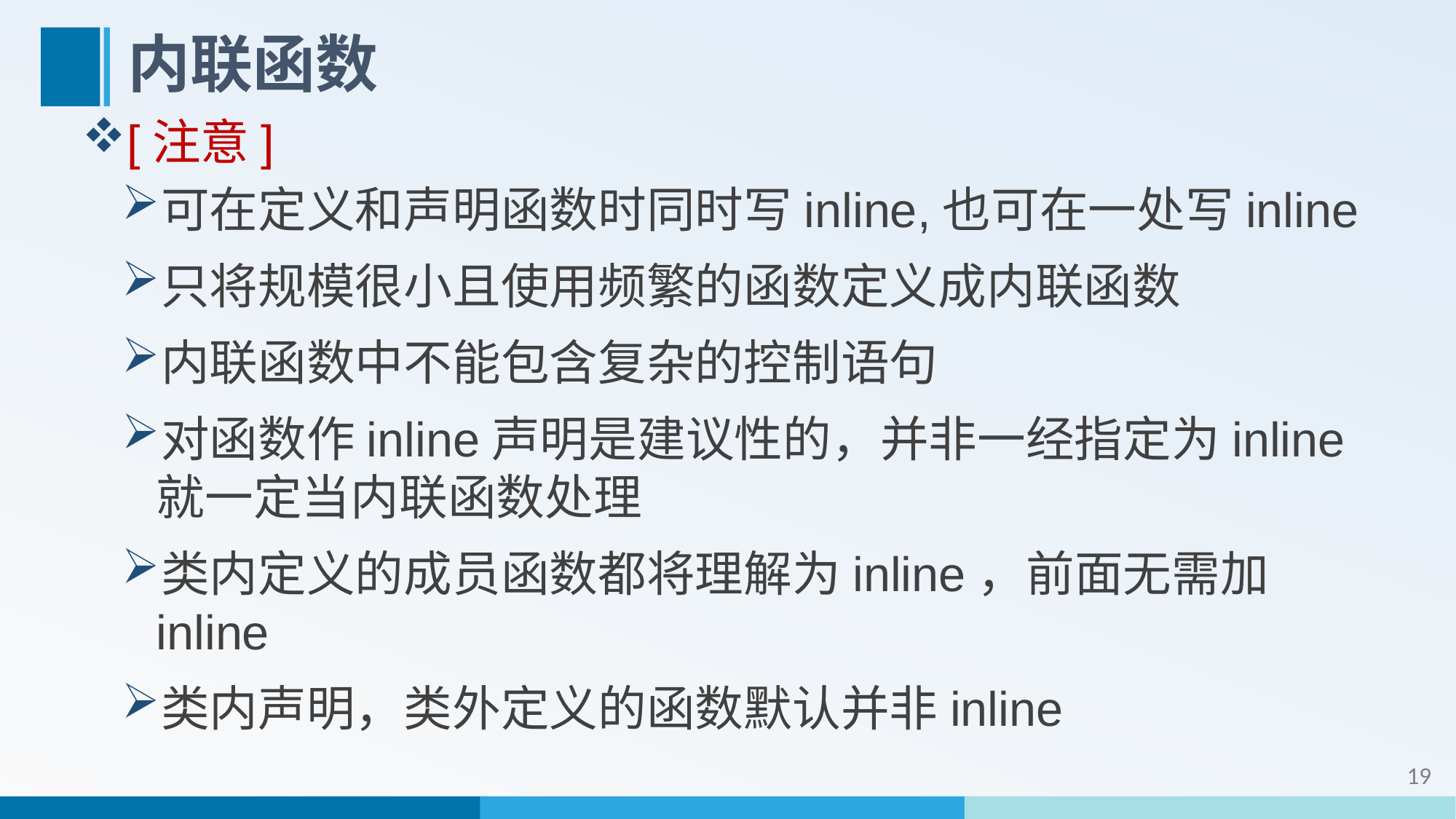

# 内联函数
[注意]
可在定义和声明函数时同时写inline,也可在一处写inline
只将规模很小且使用频繁的函数定义成内联函数
内联函数中不能包含复杂的控制语句
对函数作inline声明是建议性的，并非一经指定为inline就一定当内联函数处理
类内定义的成员函数都将理解为inline，前面无需加inline
类内声明，类外定义的函数默认并非inline